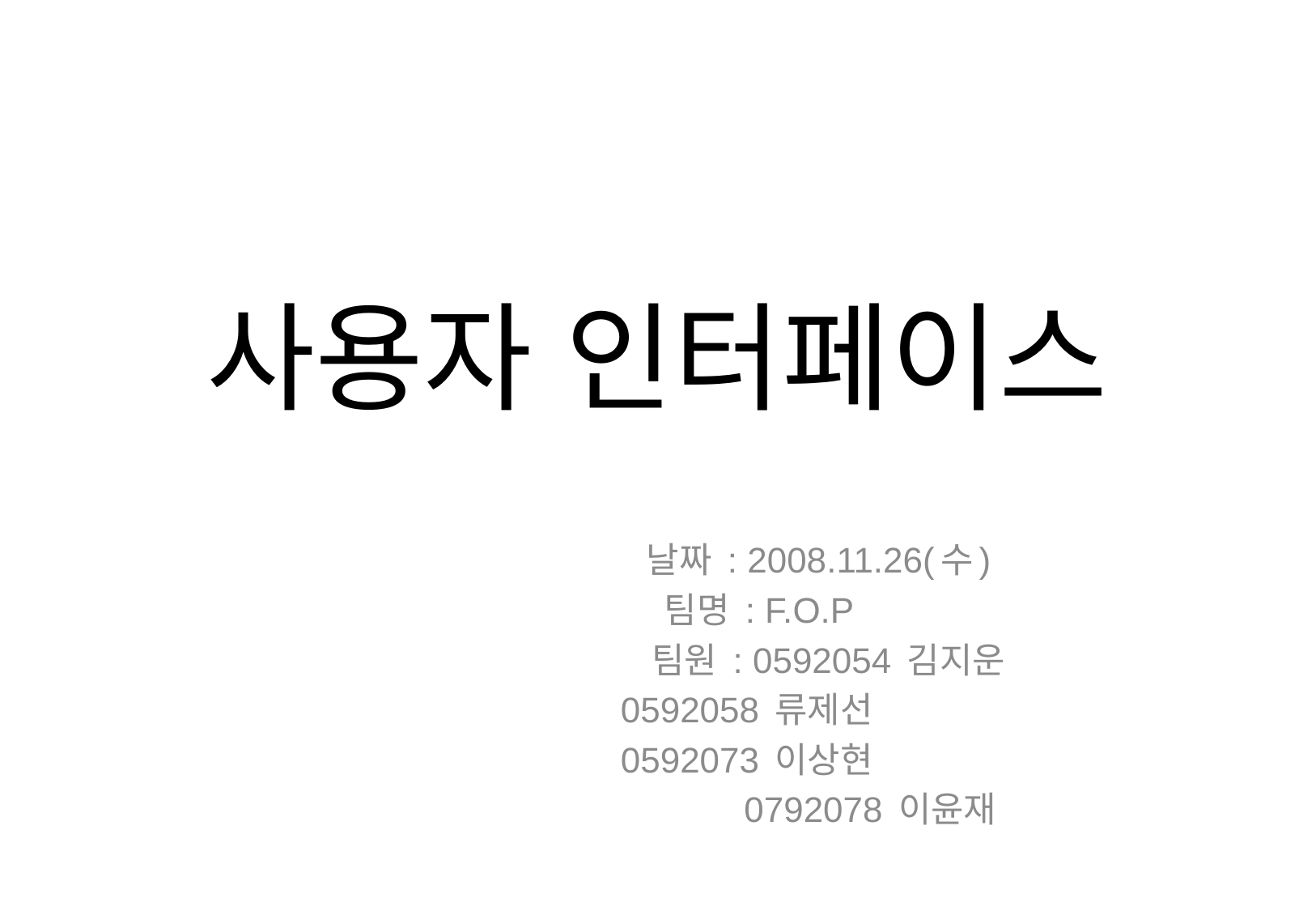

# 사용자 인터페이스
                             날짜 : 2008.11.26(수)
                 팀명 : F.O.P
                               팀원 : 0592054 김지운
       				       0592058 류제선
        				       0592073 이상현
                                        0792078 이윤재